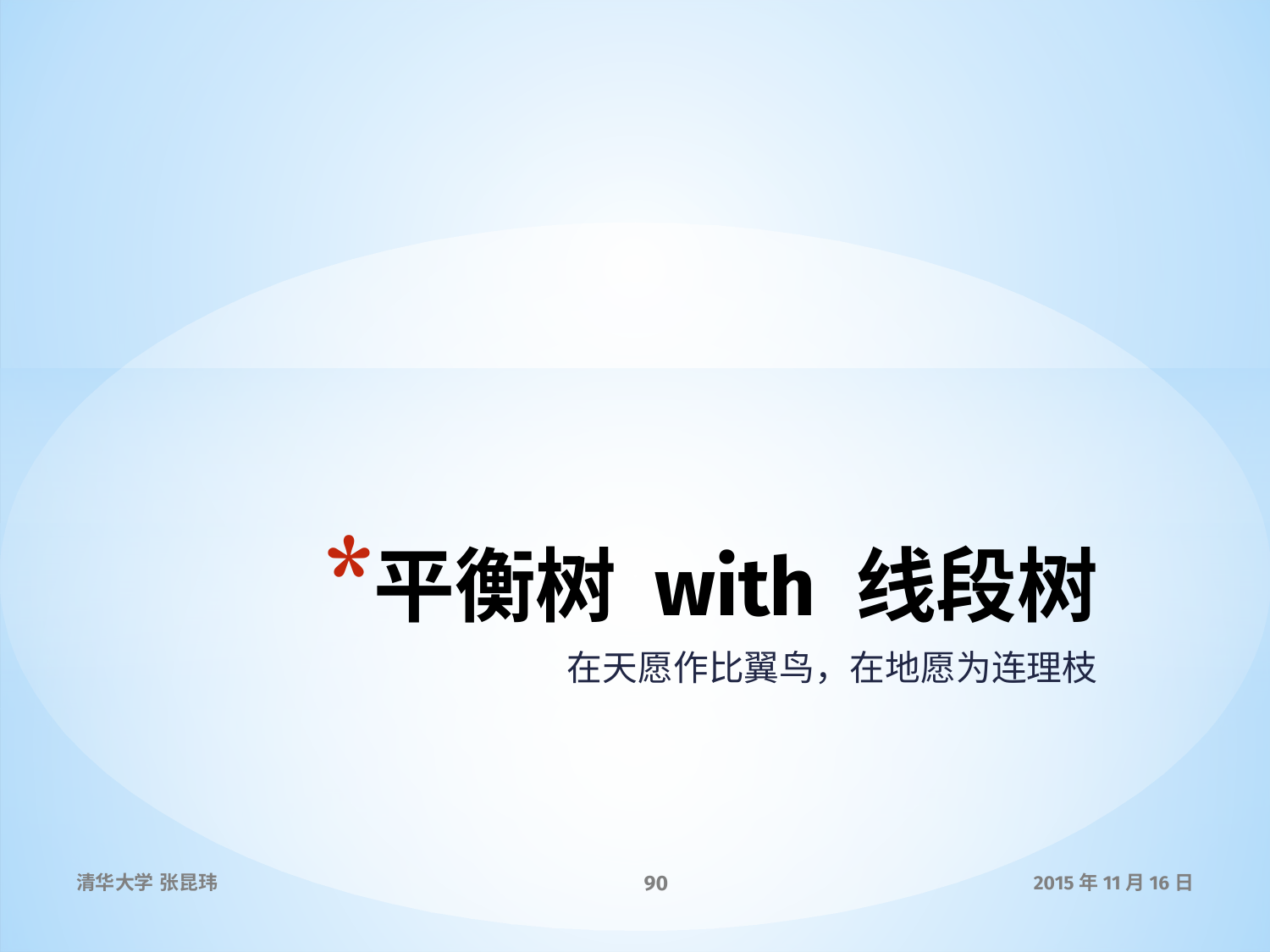

# 平衡树 with 线段树
在天愿作比翼鸟，在地愿为连理枝
清华大学 张昆玮
90
2015年11月16日